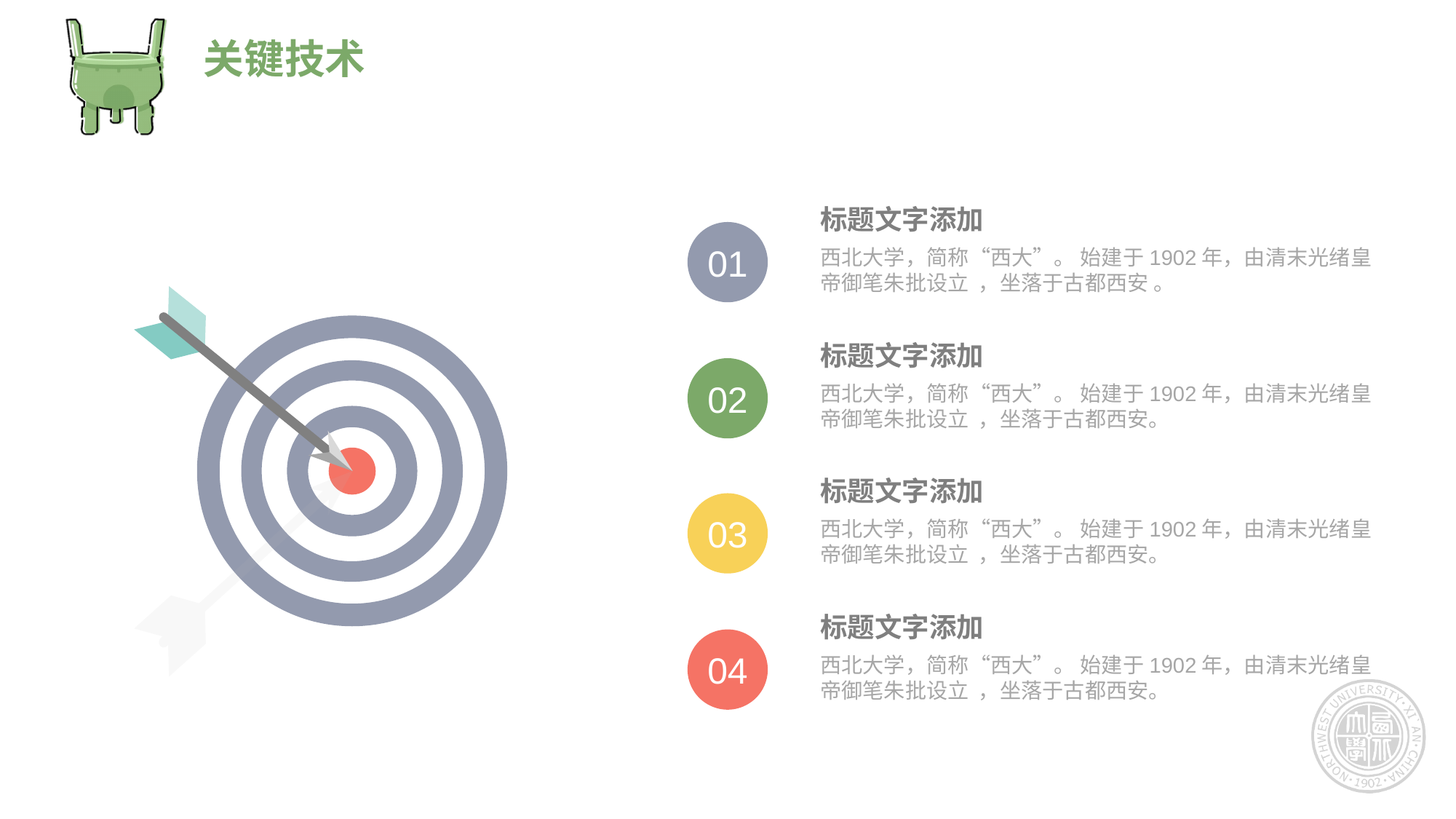

关键技术

标题文字添加
西北大学，简称“西大”。 始建于1902年，由清末光绪皇帝御笔朱批设立  ，坐落于古都西安 。
01

标题文字添加
西北大学，简称“西大”。 始建于1902年，由清末光绪皇帝御笔朱批设立  ，坐落于古都西安。
02
标题文字添加
西北大学，简称“西大”。 始建于1902年，由清末光绪皇帝御笔朱批设立  ，坐落于古都西安。

03
标题文字添加
西北大学，简称“西大”。 始建于1902年，由清末光绪皇帝御笔朱批设立  ，坐落于古都西安。
04